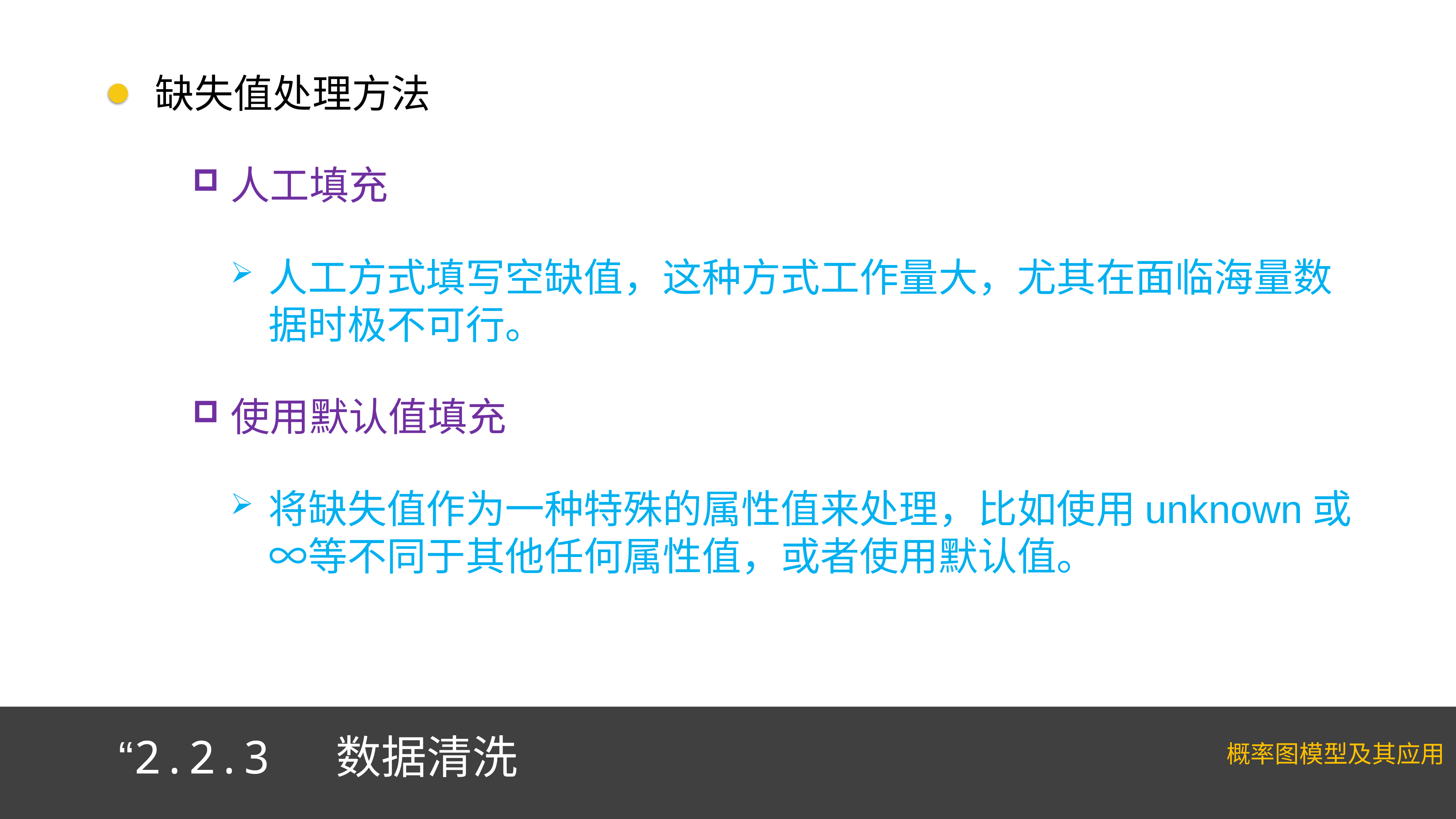

缺失值处理方法
人工填充
人工方式填写空缺值，这种方式工作量大，尤其在面临海量数据时极不可行。
使用默认值填充
将缺失值作为一种特殊的属性值来处理，比如使用unknown或 ∞等不同于其他任何属性值，或者使用默认值。

“2.2.3  数据清洗